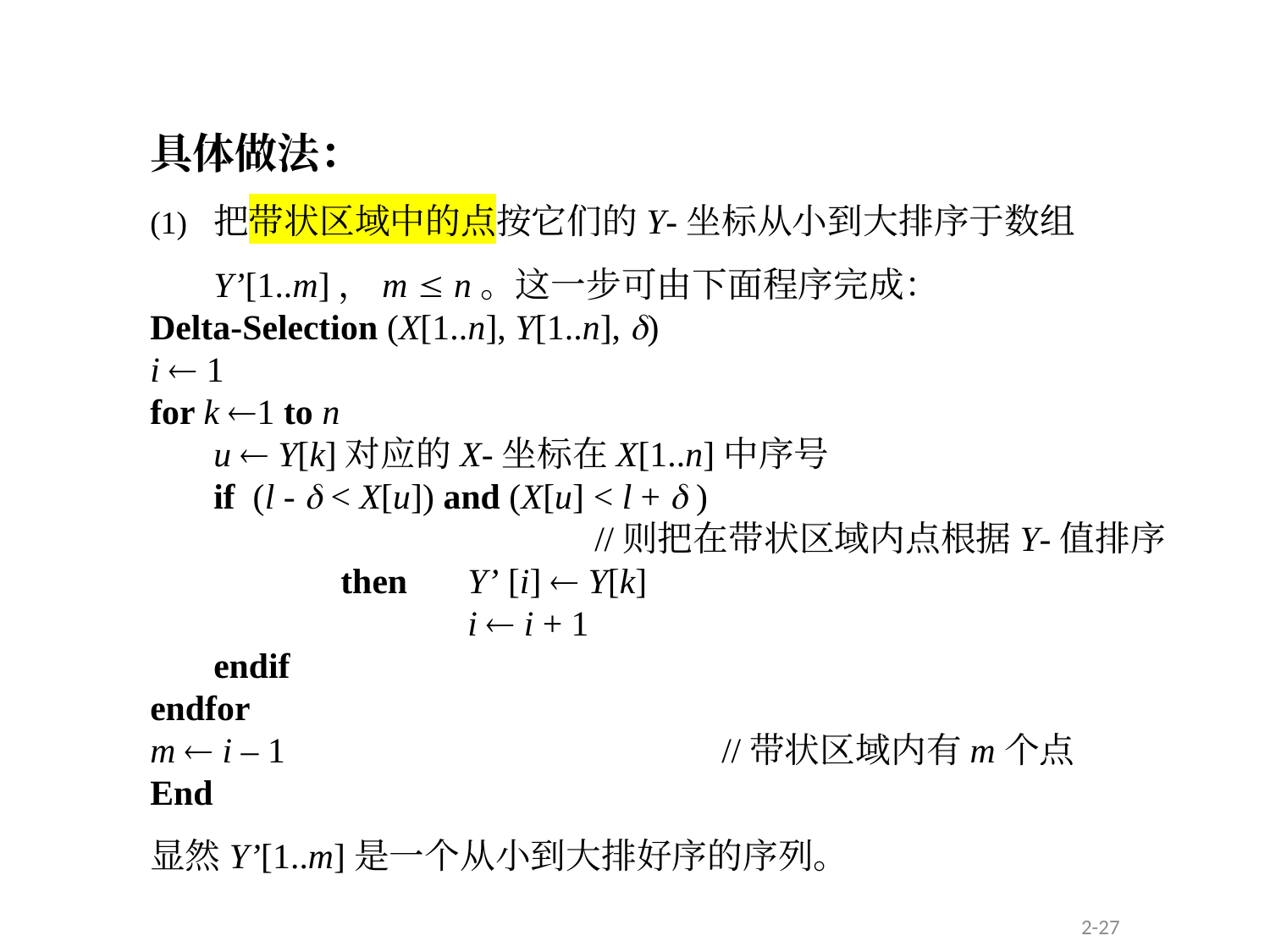

具体做法：
(1)	把带状区域中的点按它们的Y-坐标从小到大排序于数组Y’[1..m]，m ≤ n。这一步可由下面程序完成：
Delta-Selection (X[1..n], Y[1..n], δ)
i ← 1
for k ←1 to n
 	u ← Y[k]对应的X-坐标在X[1..n]中序号
 	if  (l - δ < X[u]) and (X[u] < l + δ )
 				//则把在带状区域内点根据Y-值排序
 		then	Y’ [i] ← Y[k]
 			i ← i + 1
   	endif
endfor
m ← i – 1 				//带状区域内有m个点
End
显然Y’[1..m]是一个从小到大排好序的序列。
2-27